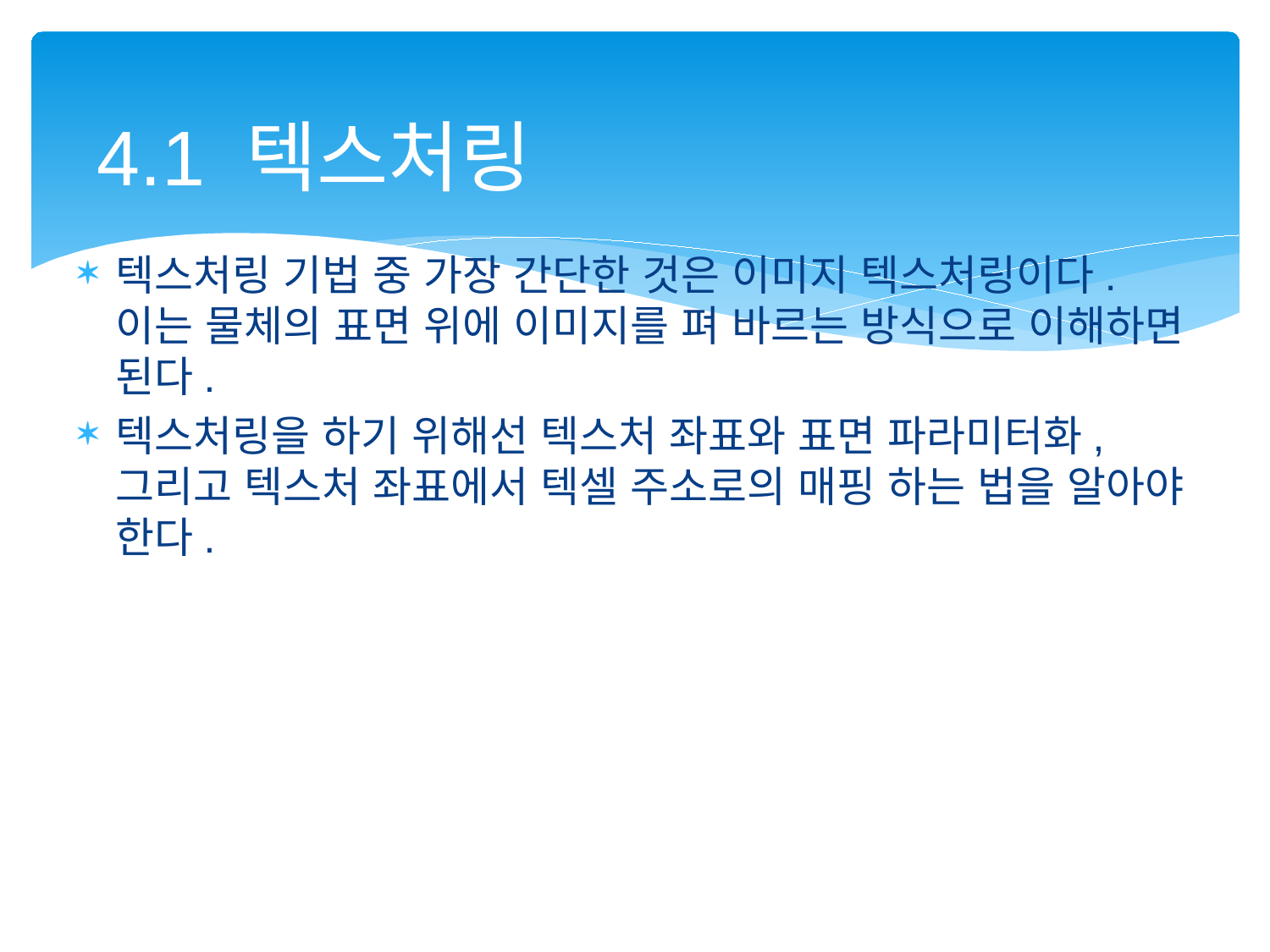

4.1 텍스처링
텍스처링 기법 중 가장 간단한 것은 이미지 텍스처링이다. 이는 물체의 표면 위에 이미지를 펴 바르는 방식으로 이해하면 된다.
텍스처링을 하기 위해선 텍스처 좌표와 표면 파라미터화, 그리고 텍스처 좌표에서 텍셀 주소로의 매핑 하는 법을 알아야 한다.